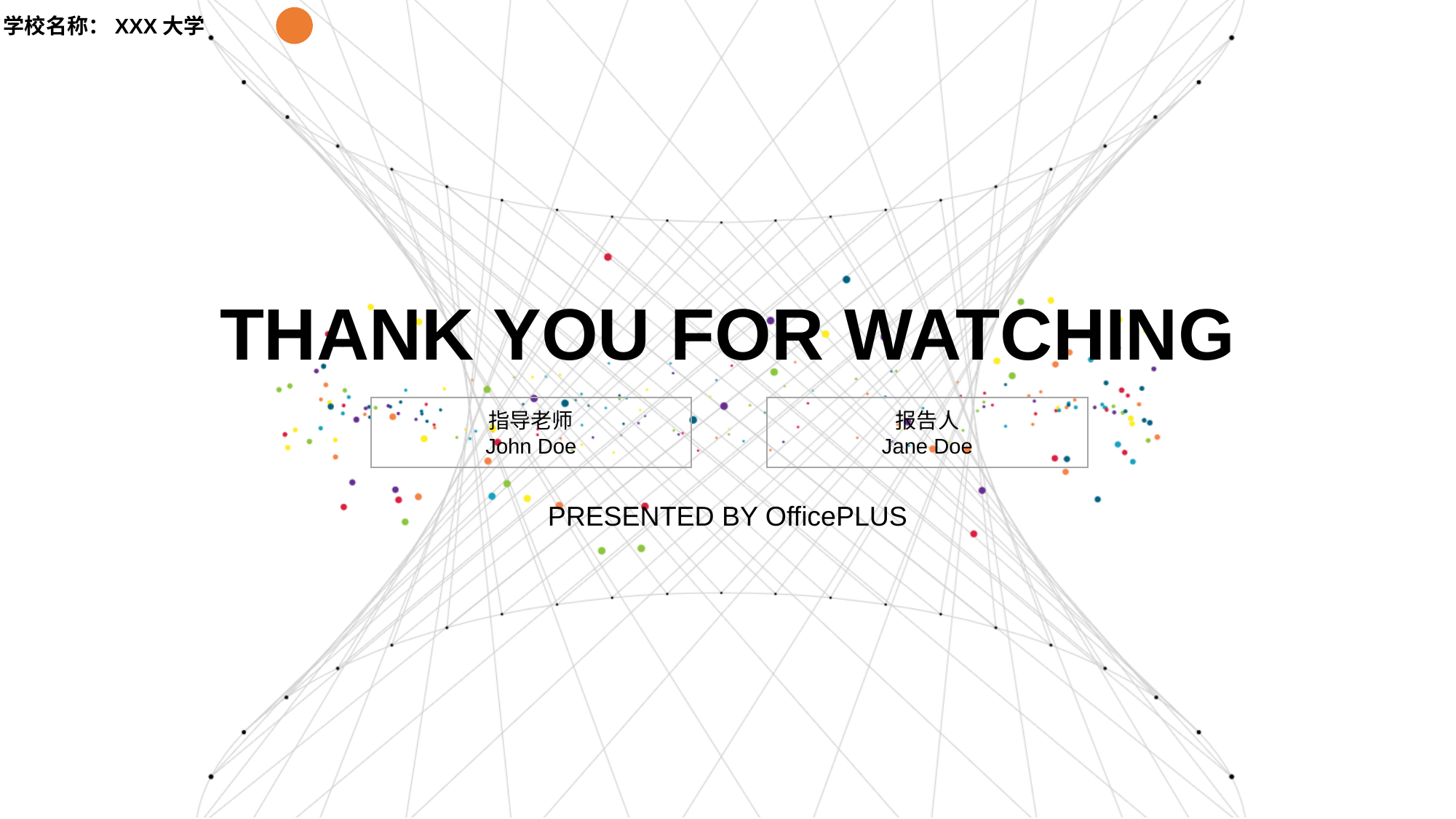

学校名称：XXX大学

THANK YOU FOR WATCHING
指导老师
John Doe
报告人
Jane Doe
PRESENTED BY OfficePLUS